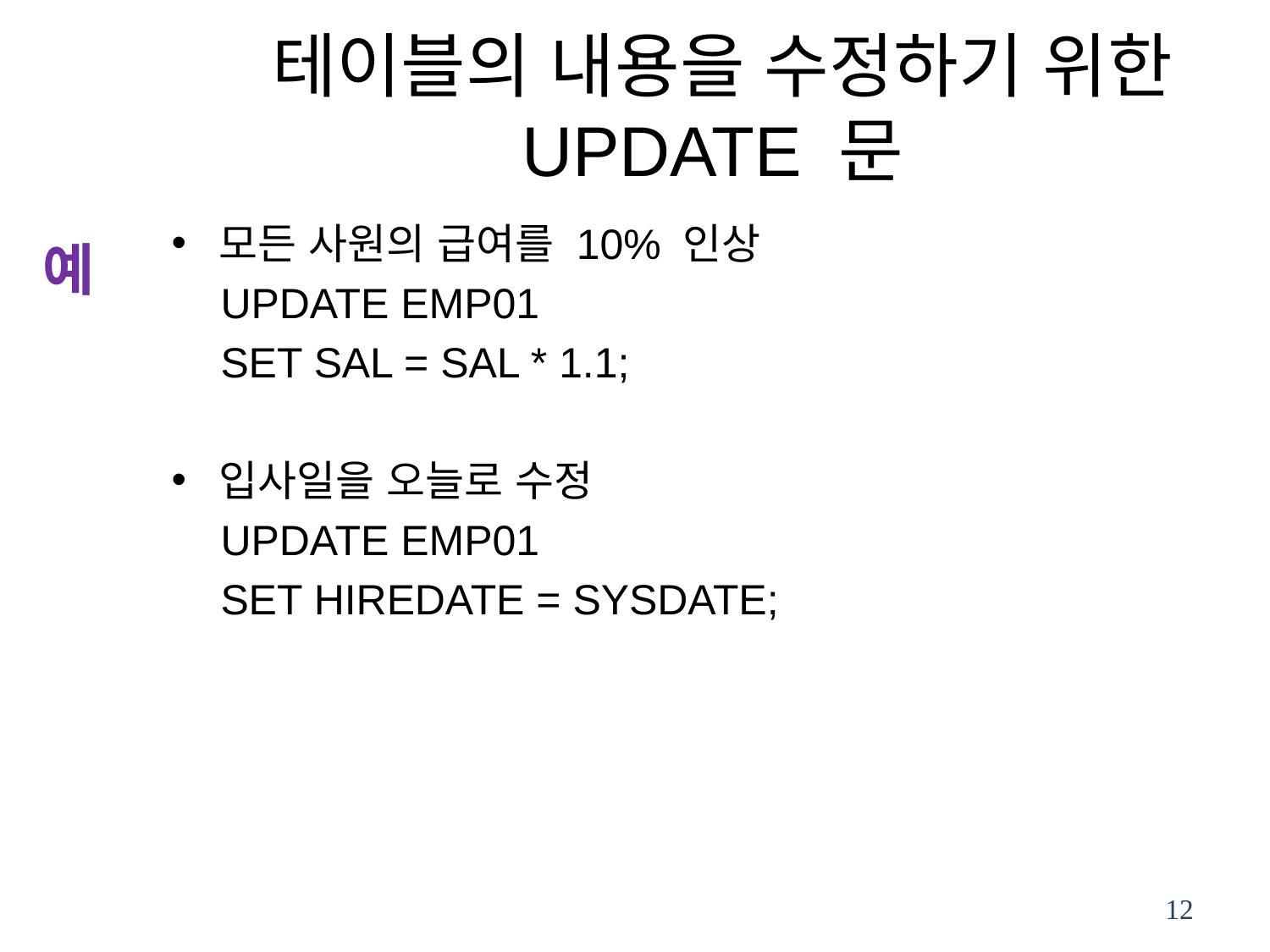

# 테이블의 내용을 수정하기 위한 UPDATE 문
모든 사원의 급여를 10% 인상
UPDATE EMP01
SET SAL = SAL * 1.1;

입사일을 오늘로 수정
UPDATE EMP01
SET HIREDATE = SYSDATE;

예
12